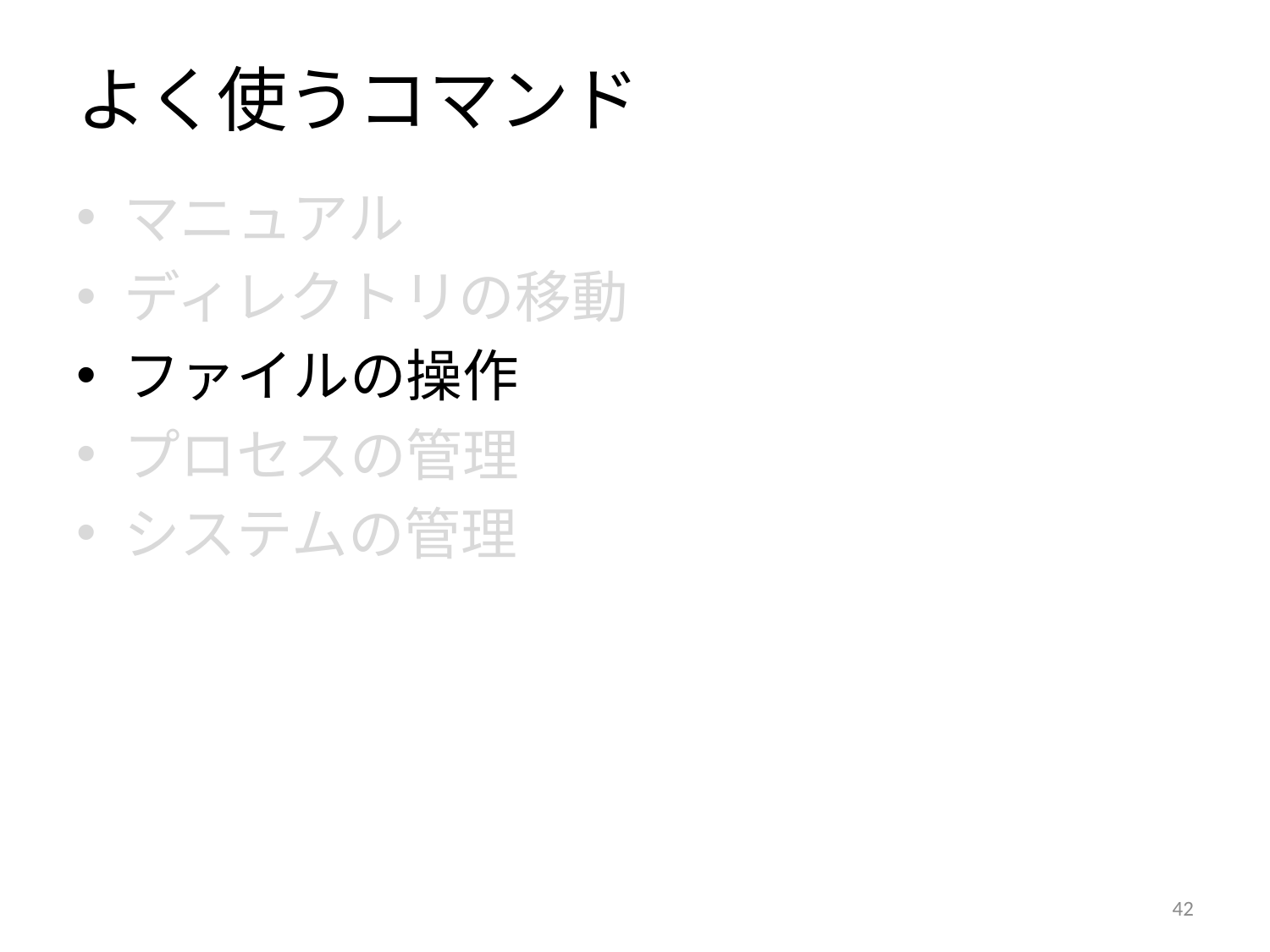

# よく使うコマンド
マニュアル
ディレクトリの移動
ファイルの操作
プロセスの管理
システムの管理
42